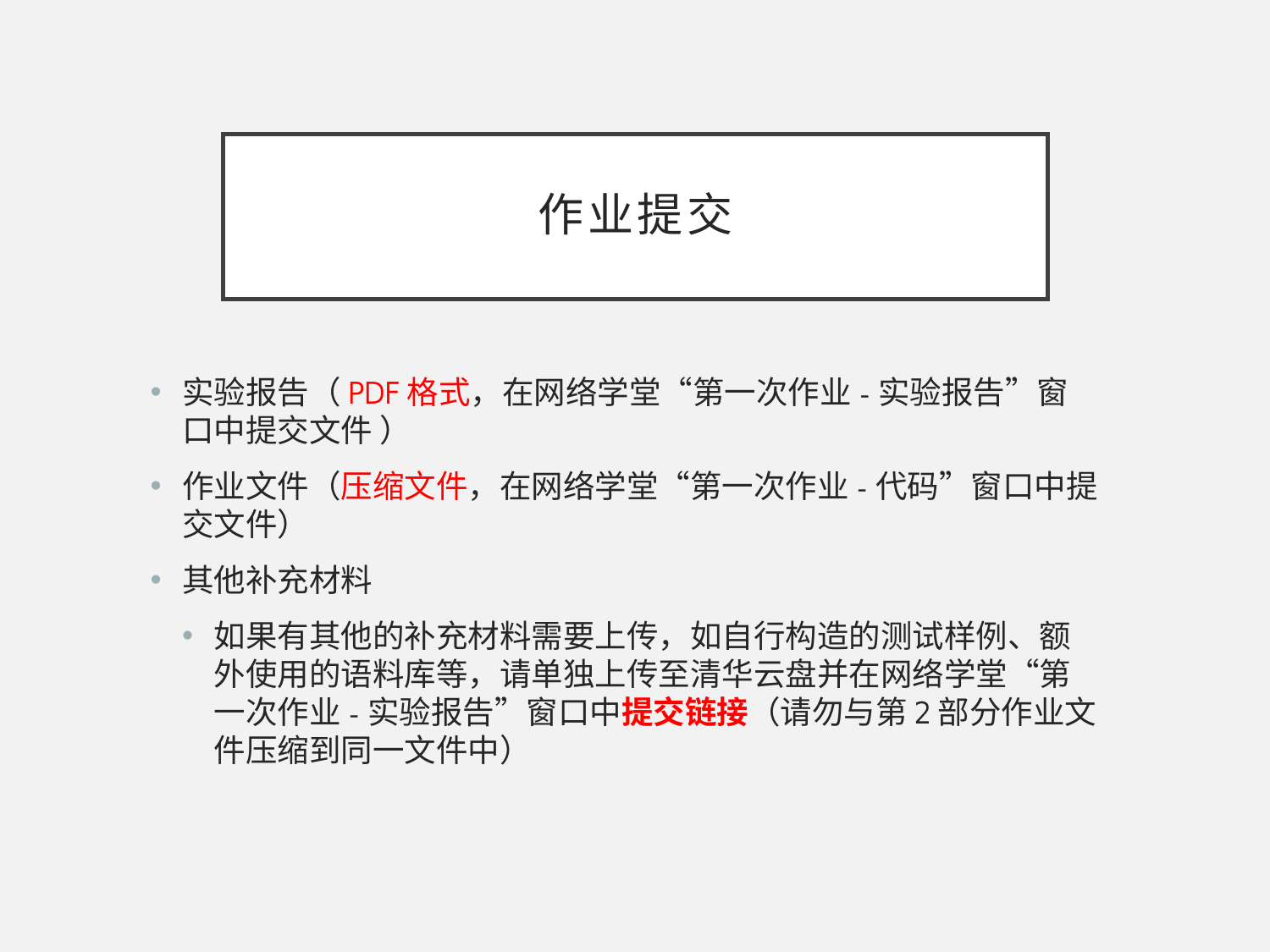

# 作业提交
实验报告（PDF格式，在网络学堂“第一次作业-实验报告”窗口中提交文件 ）
作业文件（压缩文件，在网络学堂“第一次作业-代码”窗口中提交文件）
其他补充材料
如果有其他的补充材料需要上传，如自行构造的测试样例、额外使用的语料库等，请单独上传至清华云盘并在网络学堂“第一次作业-实验报告”窗口中提交链接（请勿与第2部分作业文件压缩到同一文件中）